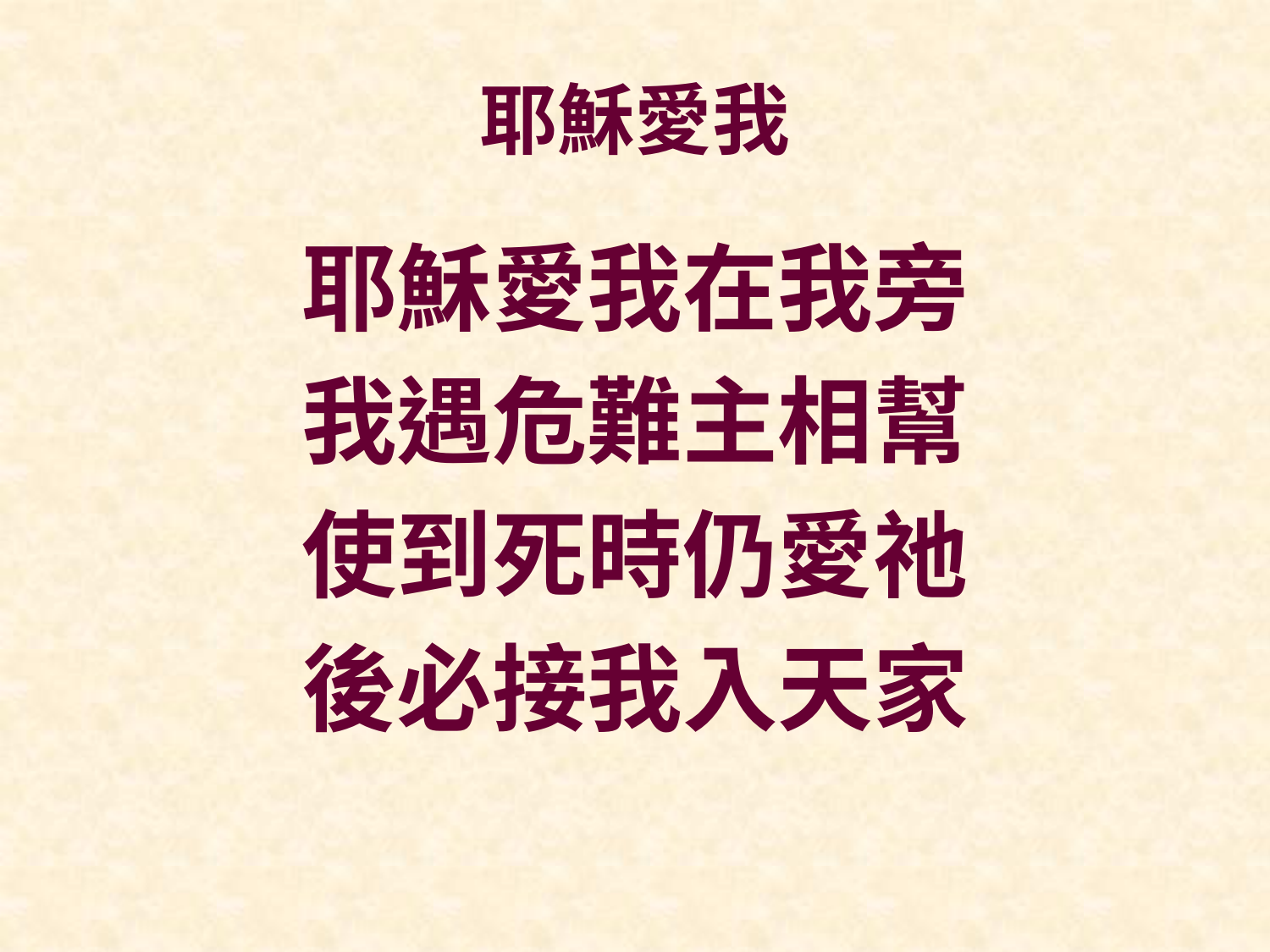

# 耶穌愛我
耶穌愛我在我旁
我遇危難主相幫
使到死時仍愛祂
後必接我入天家